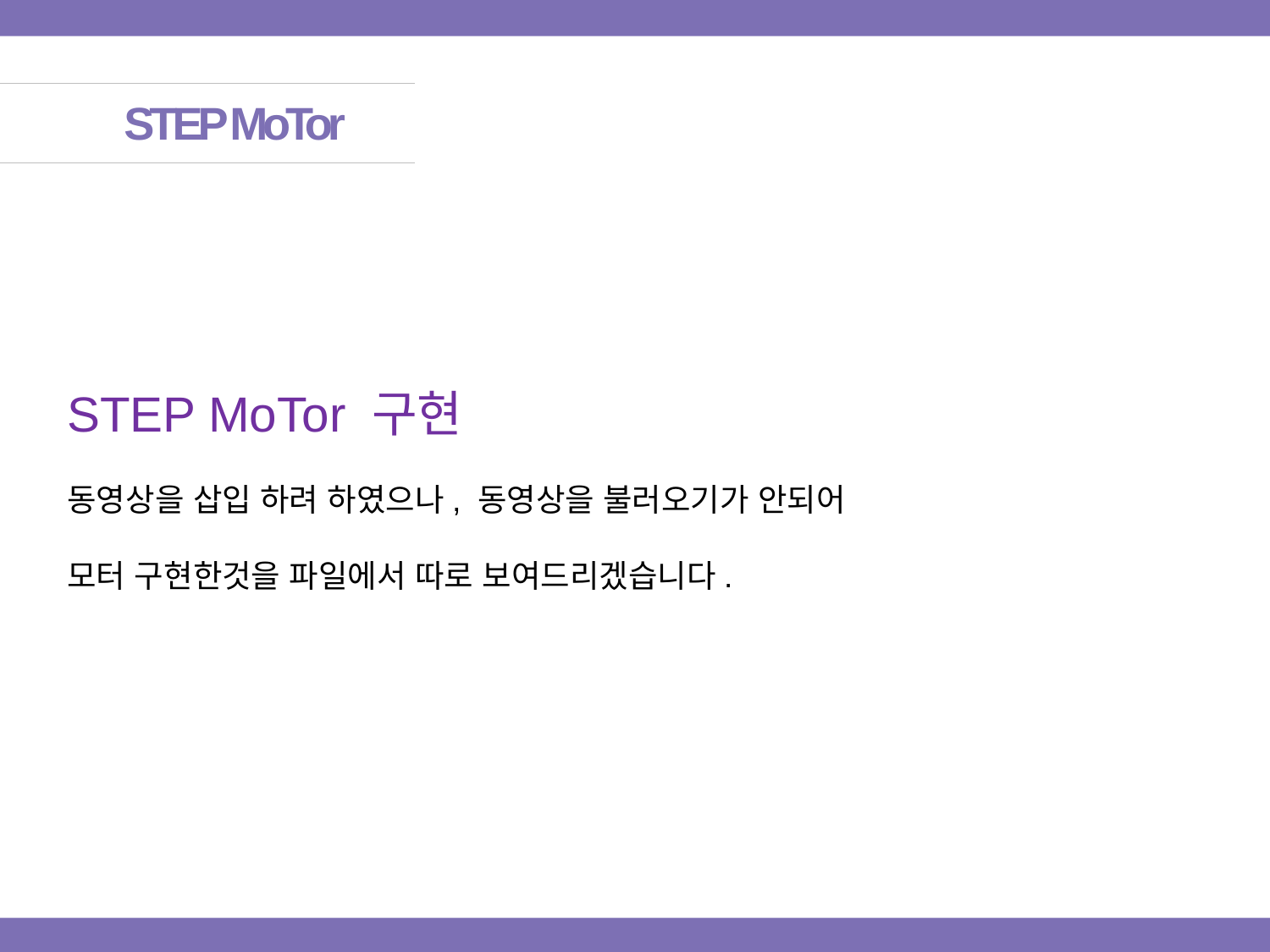

STEP MoTor
STEP MoTor 구현

동영상을 삽입 하려 하였으나, 동영상을 불러오기가 안되어

모터 구현한것을 파일에서 따로 보여드리겠습니다.